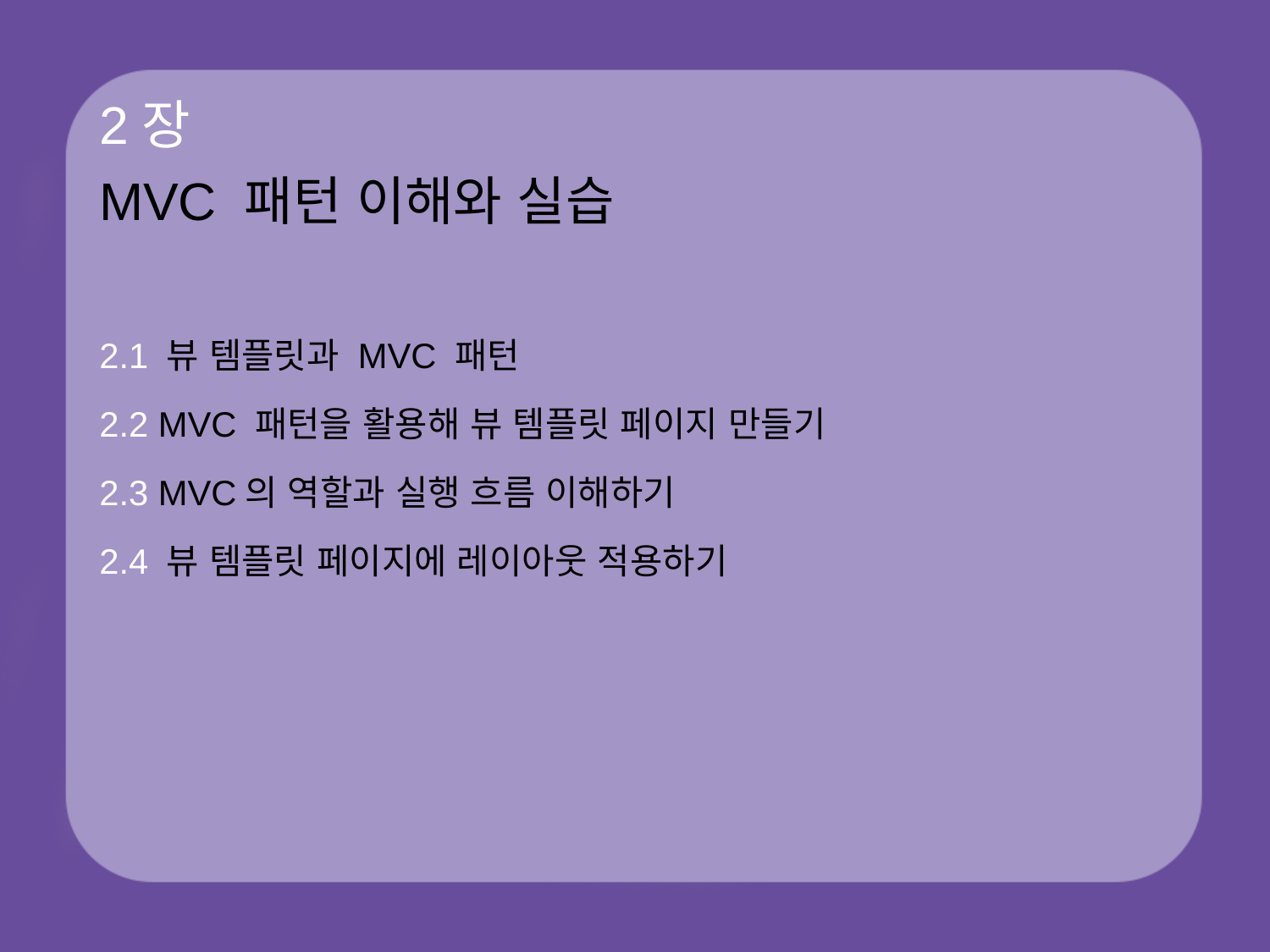

# 2장 MVC 패턴 이해와 실습
2.1 뷰 템플릿과 MVC 패턴
2.2 MVC 패턴을 활용해 뷰 템플릿 페이지 만들기
2.3 MVC의 역할과 실행 흐름 이해하기
2.4 뷰 템플릿 페이지에 레이아웃 적용하기